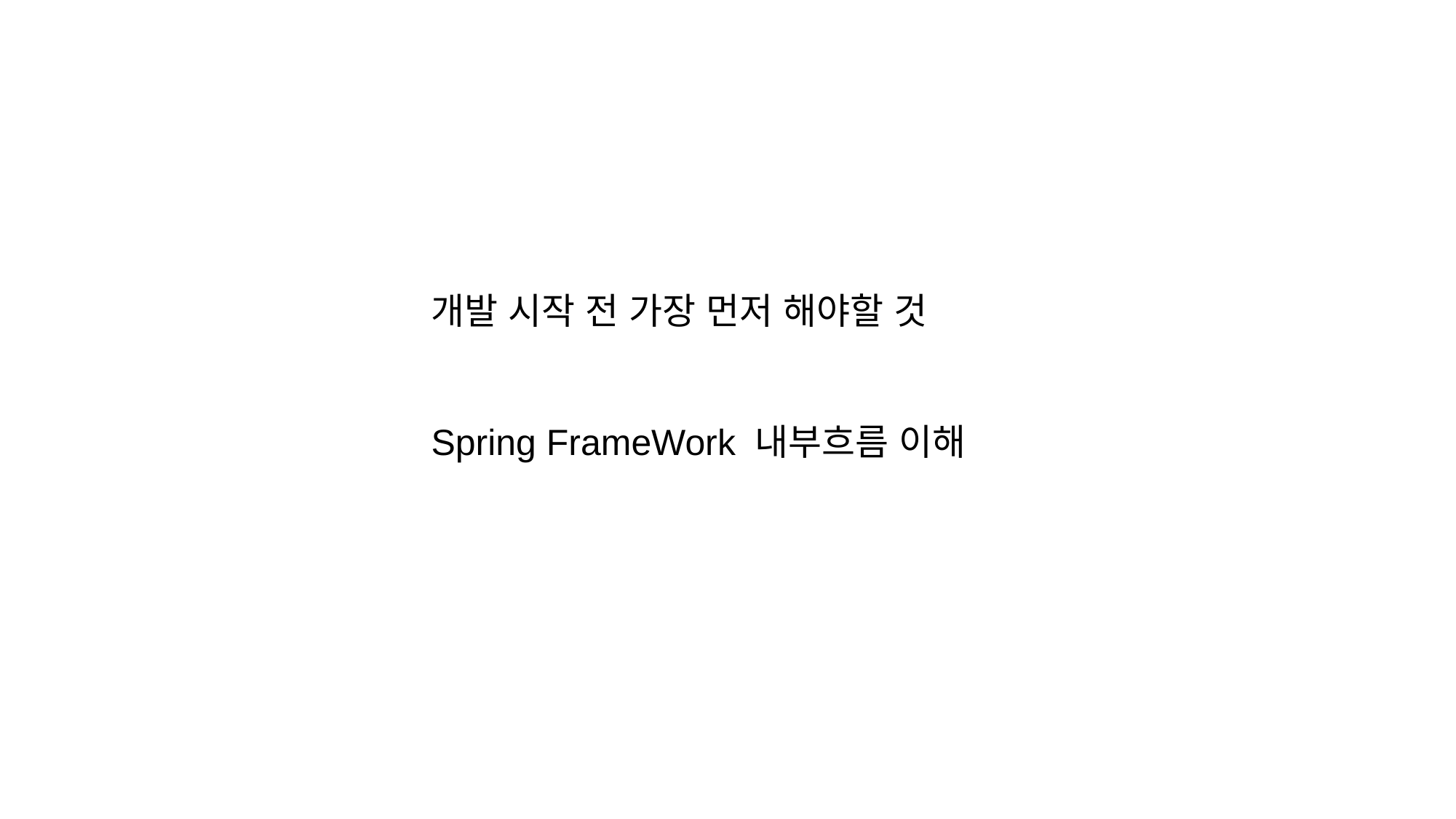

개발 시작 전 가장 먼저 해야할 것

Spring FrameWork 내부흐름 이해